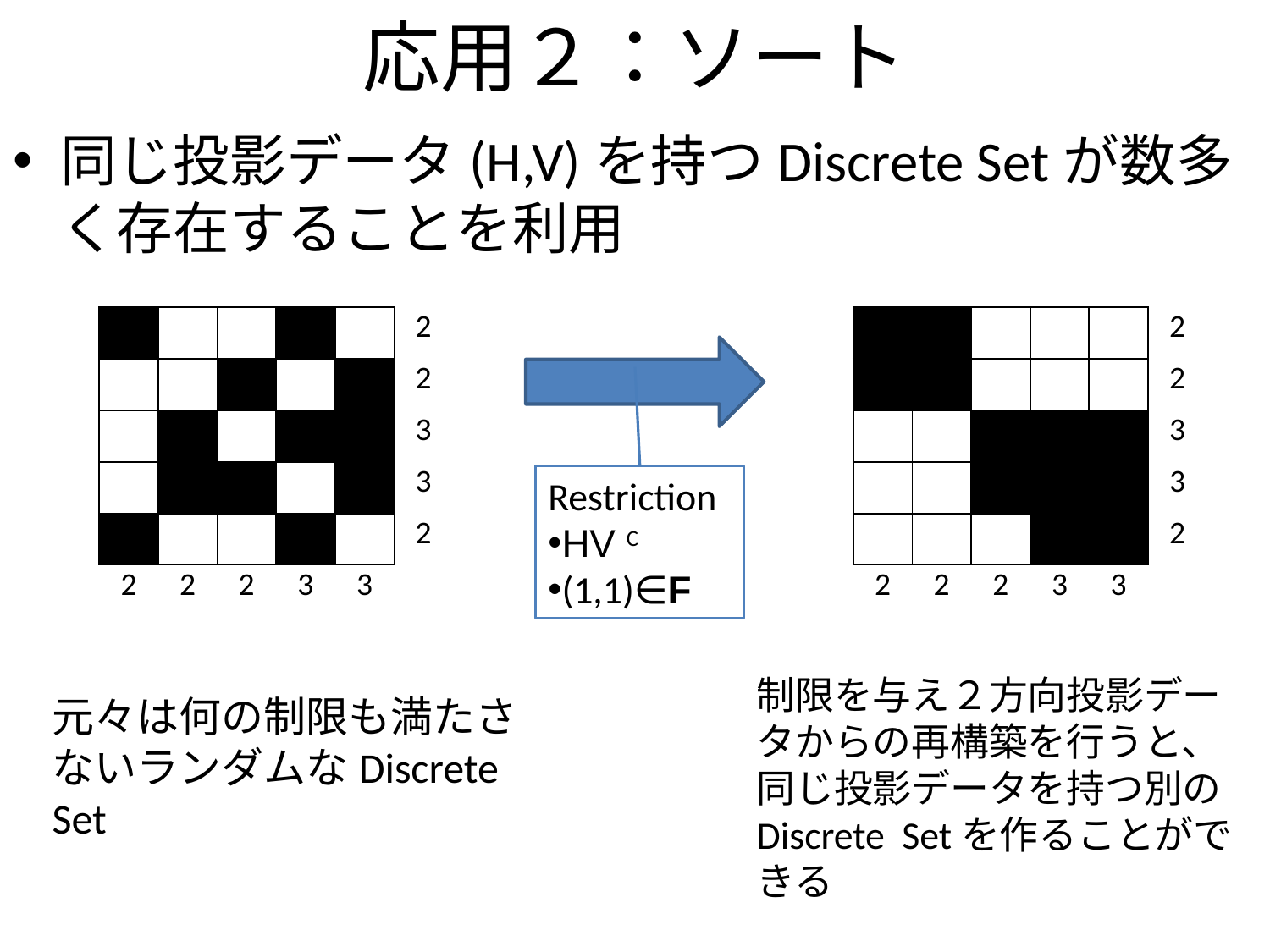

# 応用２：ソート
同じ投影データ(H,V)を持つDiscrete Setが数多く存在することを利用
|  |  |  |  |  | 2 |
| --- | --- | --- | --- | --- | --- |
|  |  |  |  |  | 2 |
|  |  |  |  |  | 3 |
|  |  |  |  |  | 3 |
|  |  |  |  |  | 2 |
| 2 | 2 | 2 | 3 | 3 |  |
|  |  |  |  |  | 2 |
| --- | --- | --- | --- | --- | --- |
|  |  |  |  |  | 2 |
|  |  |  |  |  | 3 |
|  |  |  |  |  | 3 |
|  |  |  |  |  | 2 |
| 2 | 2 | 2 | 3 | 3 |  |

Restriction
HV C
(1,1)∈F
制限を与え２方向投影データからの再構築を行うと、同じ投影データを持つ別のDiscrete  Setを作ることができる
元々は何の制限も満たさないランダムなDiscrete Set